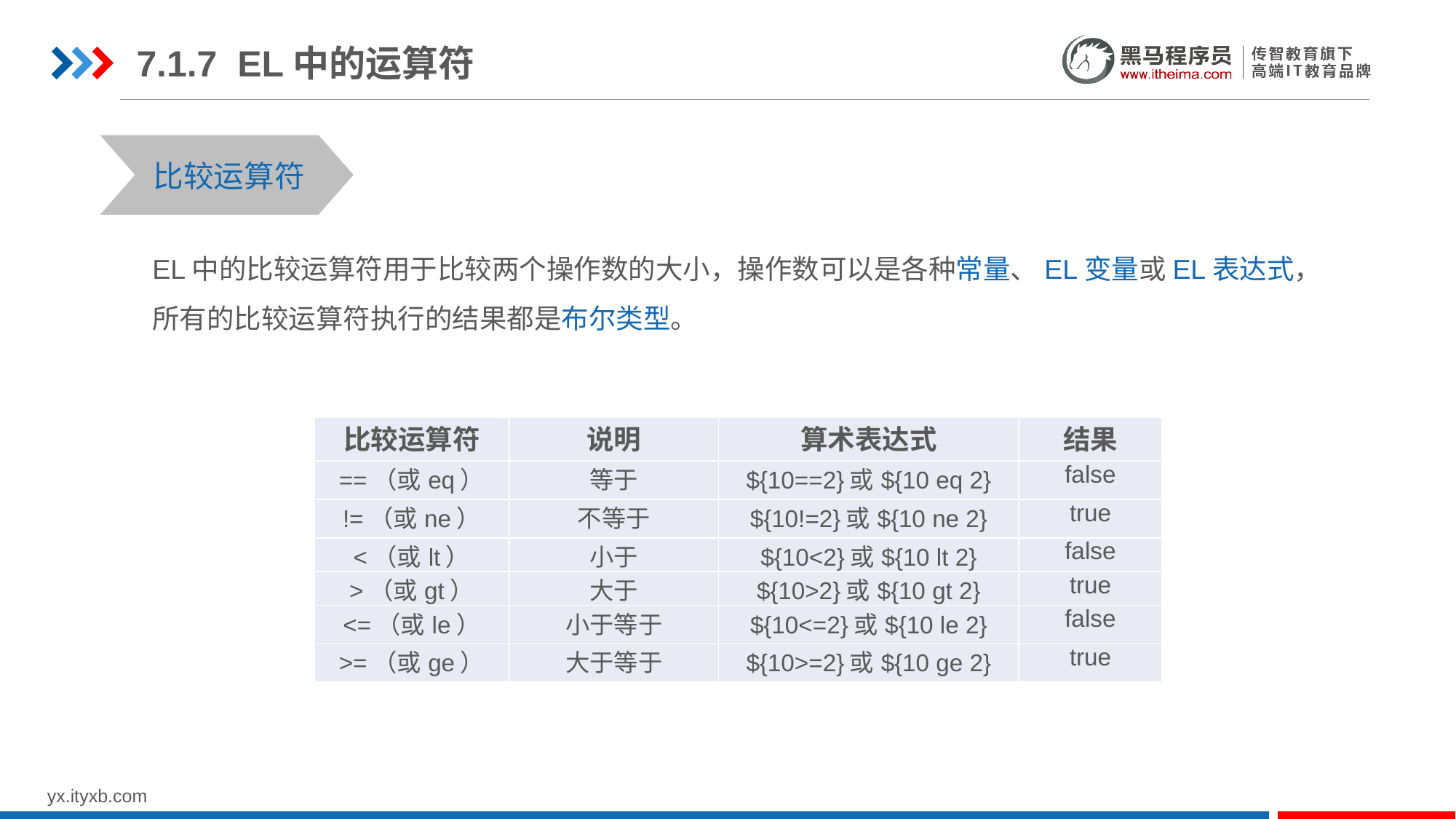

7.1.7  EL中的运算符

比较运算符
EL中的比较运算符用于比较两个操作数的大小，操作数可以是各种常量、EL变量或EL表达式，所有的比较运算符执行的结果都是布尔类型。
| 比较运算符 | 说明 | 算术表达式 | 结果 |
| --- | --- | --- | --- |
| ==（或eq） | 等于 | ${10==2}或${10 eq 2} | false |
| !=（或ne） | 不等于 | ${10!=2}或${10 ne 2} | true |
| <（或lt） | 小于 | ${10<2}或${10 lt 2} | false |
| >（或gt） | 大于 | ${10>2}或${10 gt 2} | true |
| <=（或le） | 小于等于 | ${10<=2}或${10 le 2} | false |
| >=（或ge） | 大于等于 | ${10>=2}或${10 ge 2} | true |